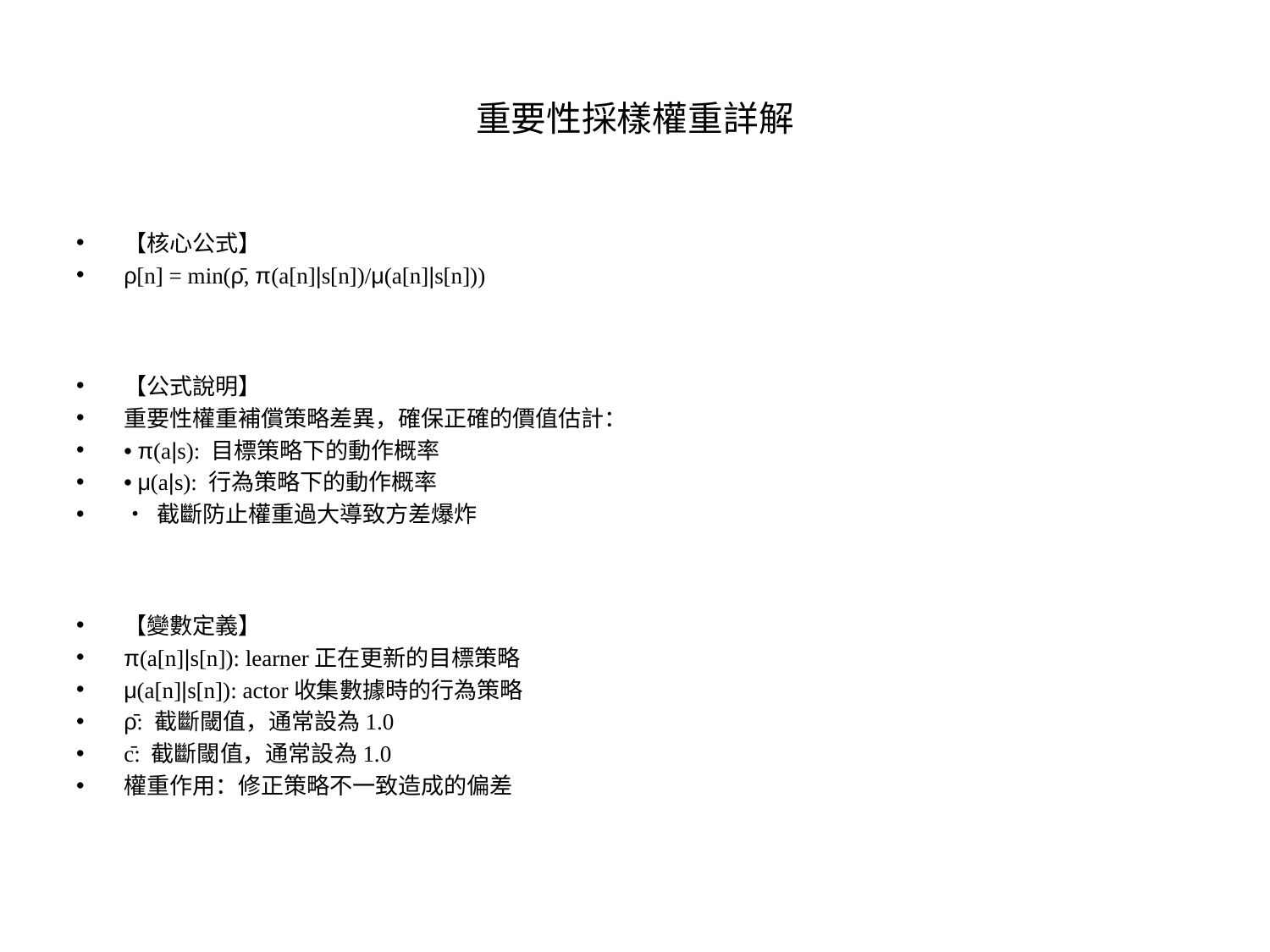

# 重要性採樣權重詳解
【核心公式】
ρ[n] = min(ρ̄, π(a[n]|s[n])/μ(a[n]|s[n]))

【公式說明】
重要性權重補償策略差異，確保正確的價值估計：
• π(a|s): 目標策略下的動作概率
• μ(a|s): 行為策略下的動作概率
• 截斷防止權重過大導致方差爆炸

【變數定義】
π(a[n]|s[n]): learner正在更新的目標策略
μ(a[n]|s[n]): actor收集數據時的行為策略
ρ̄: 截斷閾值，通常設為1.0
c̄: 截斷閾值，通常設為1.0
權重作用：修正策略不一致造成的偏差